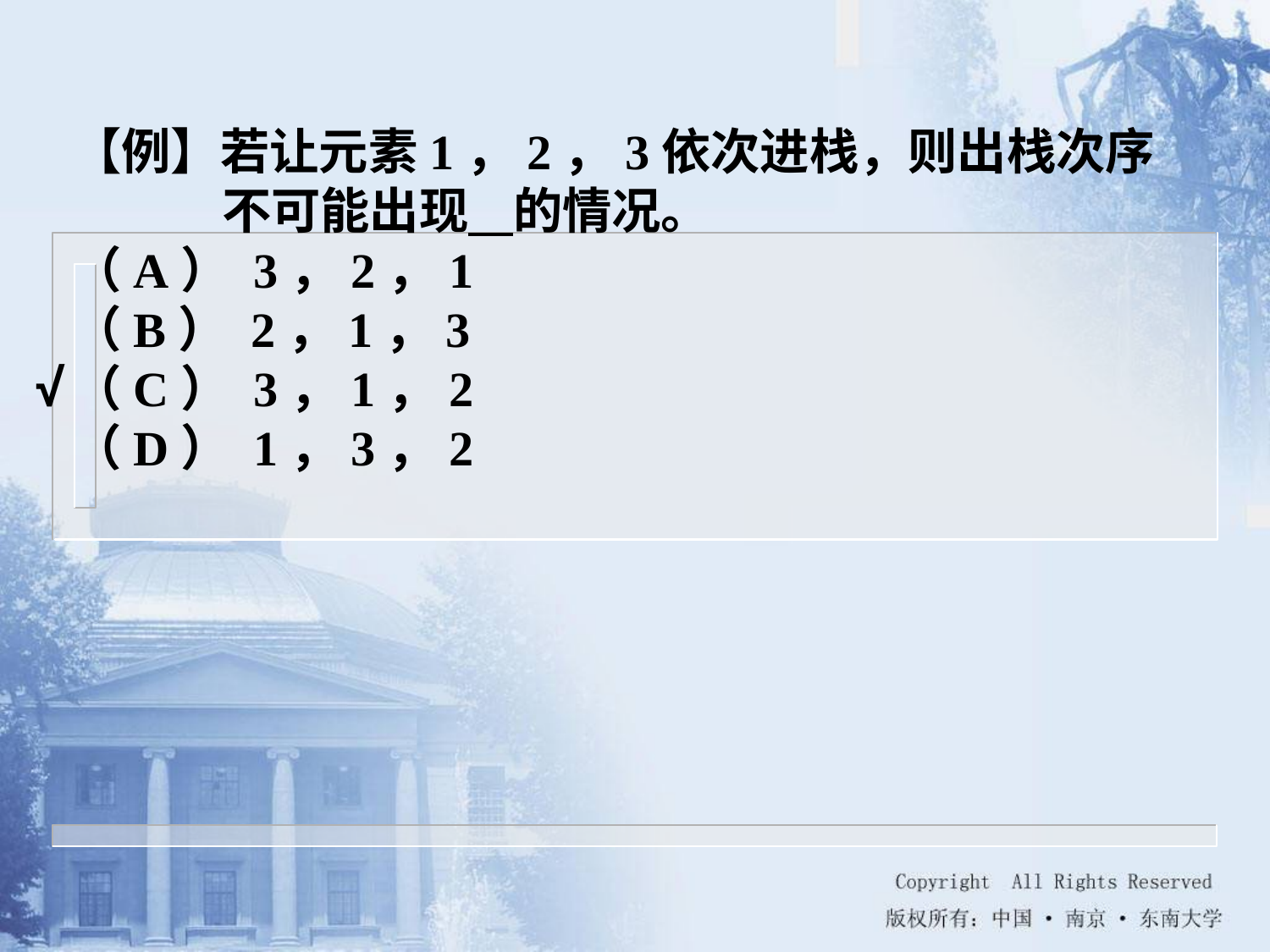

【例】若让元素1，2，3依次进栈，则出栈次序不可能出现    的情况。
（A） 3，2，1
（B） 2，1，3
（C） 3，1，2
（D） 1，3，2
√